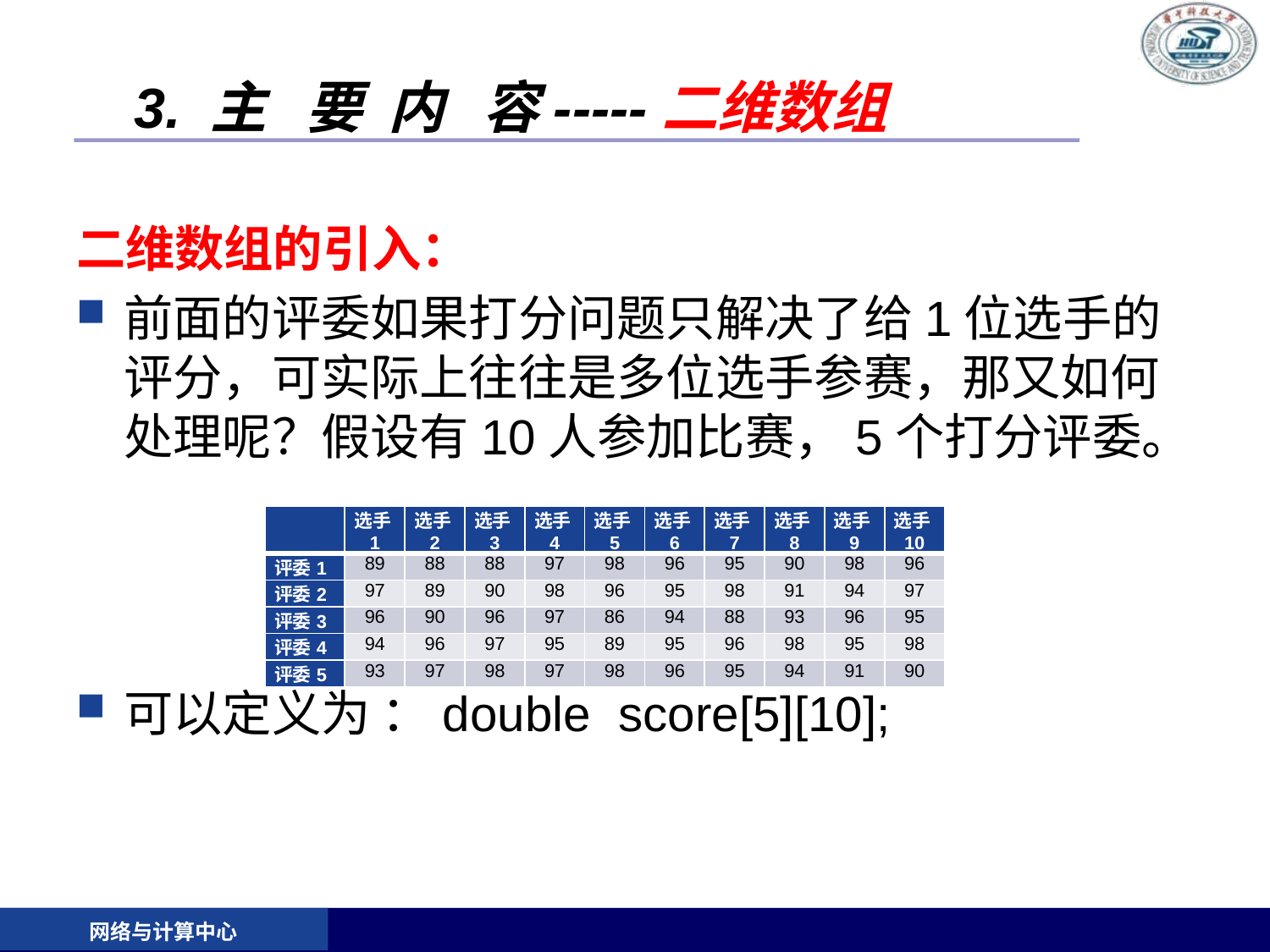

# 3. 主   要  内   容-----二维数组
二维数组的引入：
前面的评委如果打分问题只解决了给1位选手的评分，可实际上往往是多位选手参赛，那又如何处理呢？假设有10人参加比赛，5个打分评委。

可以定义为 ：double  score[5][10];

|  | 选手1 | 选手2 | 选手3 | 选手4 | 选手5 | 选手6 | 选手7 | 选手8 | 选手9 | 选手10 |
| --- | --- | --- | --- | --- | --- | --- | --- | --- | --- | --- |
| 评委1 | 89 | 88 | 88 | 97 | 98 | 96 | 95 | 90 | 98 | 96 |
| 评委2 | 97 | 89 | 90 | 98 | 96 | 95 | 98 | 91 | 94 | 97 |
| 评委3 | 96 | 90 | 96 | 97 | 86 | 94 | 88 | 93 | 96 | 95 |
| 评委4 | 94 | 96 | 97 | 95 | 89 | 95 | 96 | 98 | 95 | 98 |
| 评委5 | 93 | 97 | 98 | 97 | 98 | 96 | 95 | 94 | 91 | 90 |
网络与计算中心